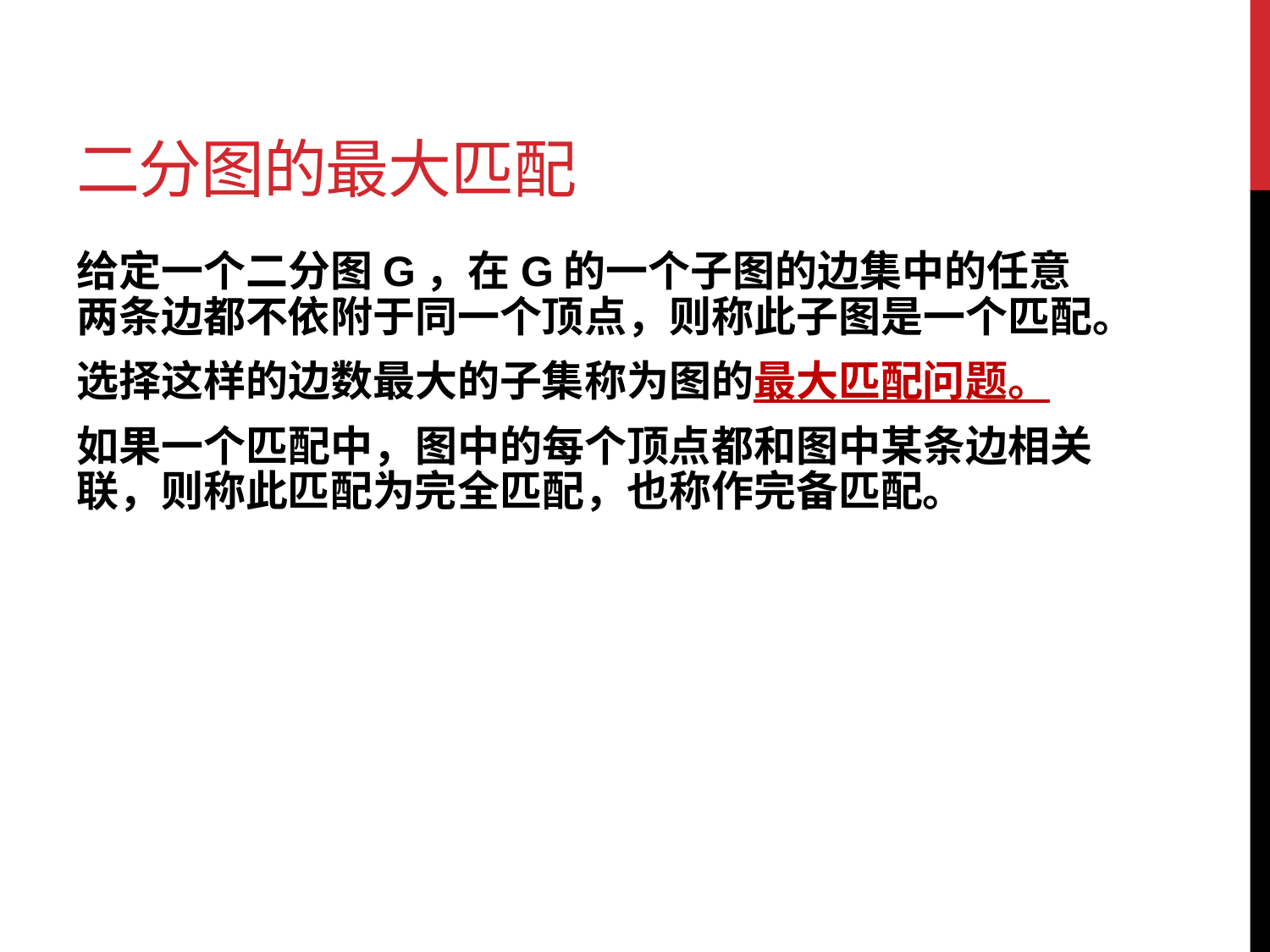

# 二分图的最大匹配
给定一个二分图G，在G的一个子图的边集中的任意两条边都不依附于同一个顶点，则称此子图是一个匹配。
选择这样的边数最大的子集称为图的最大匹配问题。
如果一个匹配中，图中的每个顶点都和图中某条边相关联，则称此匹配为完全匹配，也称作完备匹配。